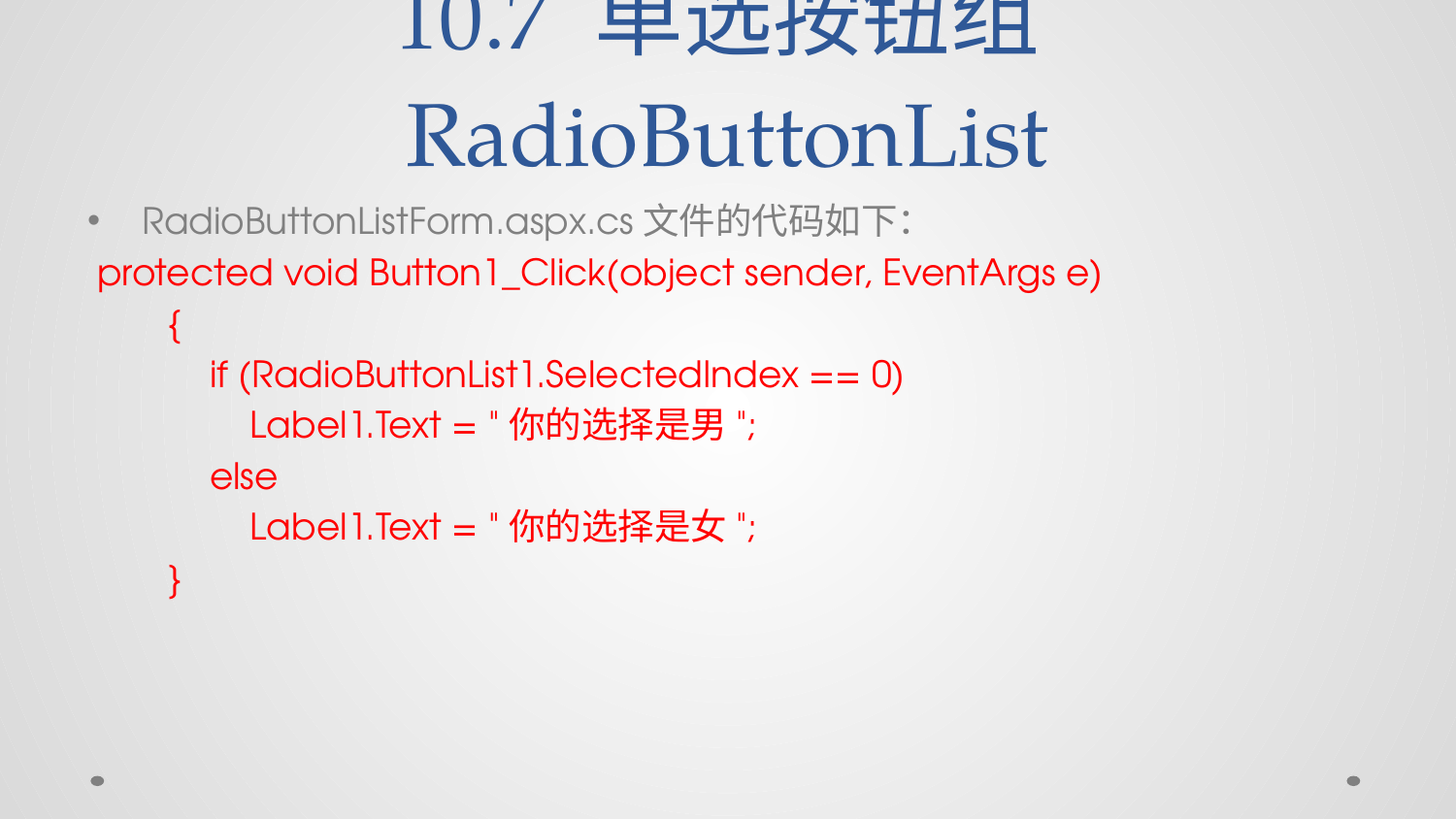

# 10.7 单选按钮组RadioButtonList
RadioButtonListForm.aspx.cs文件的代码如下：
 protected void Button1_Click(object sender, EventArgs e)
        {
            if (RadioButtonList1.SelectedIndex == 0)
                Label1.Text = "你的选择是男";
            else
                Label1.Text = "你的选择是女";
        }